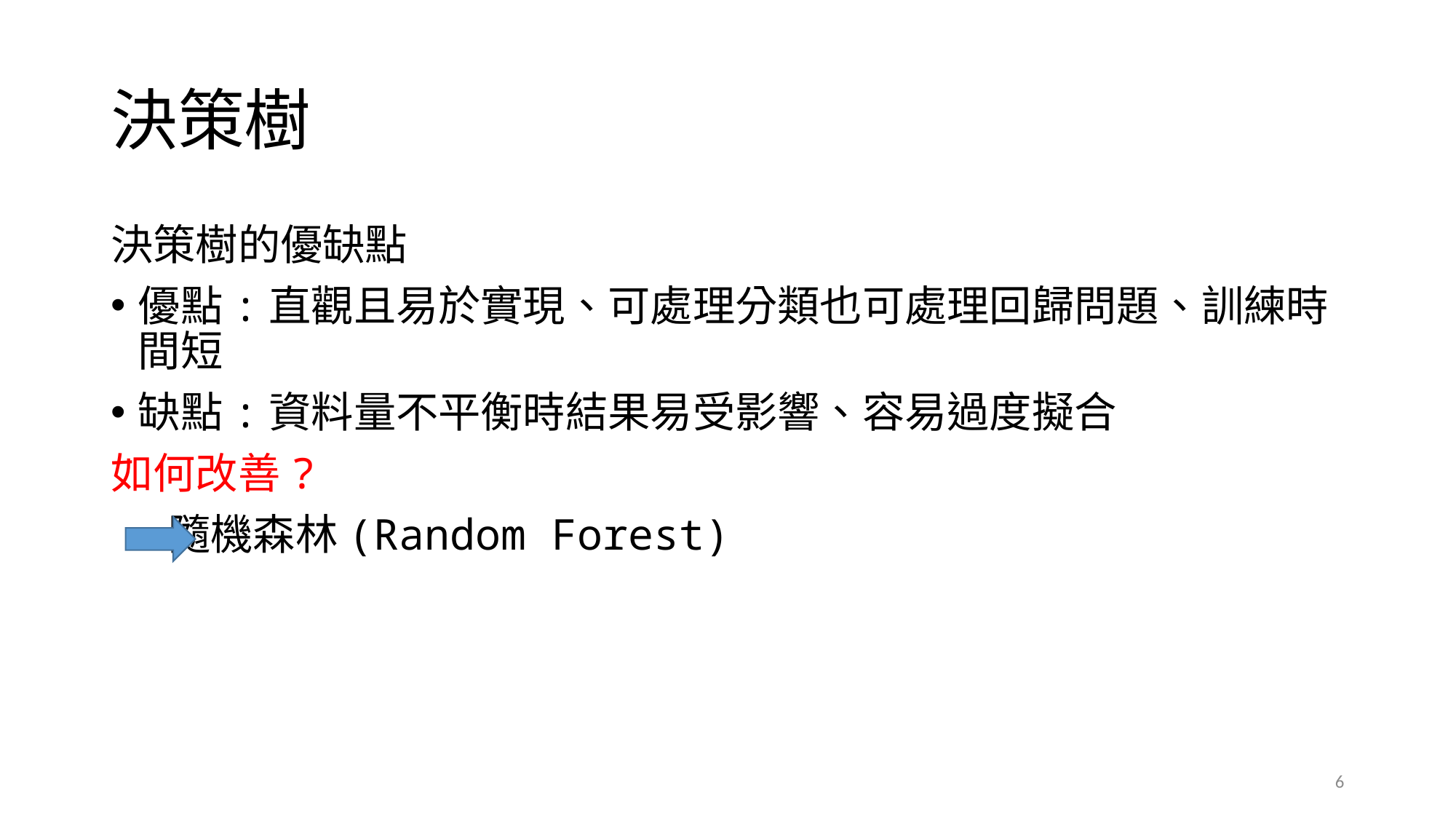

# 決策樹
決策樹的優缺點
優點:直觀且易於實現、可處理分類也可處理回歸問題、訓練時間短
缺點:資料量不平衡時結果易受影響、容易過度擬合
如何改善?
     隨機森林(Random Forest)

6